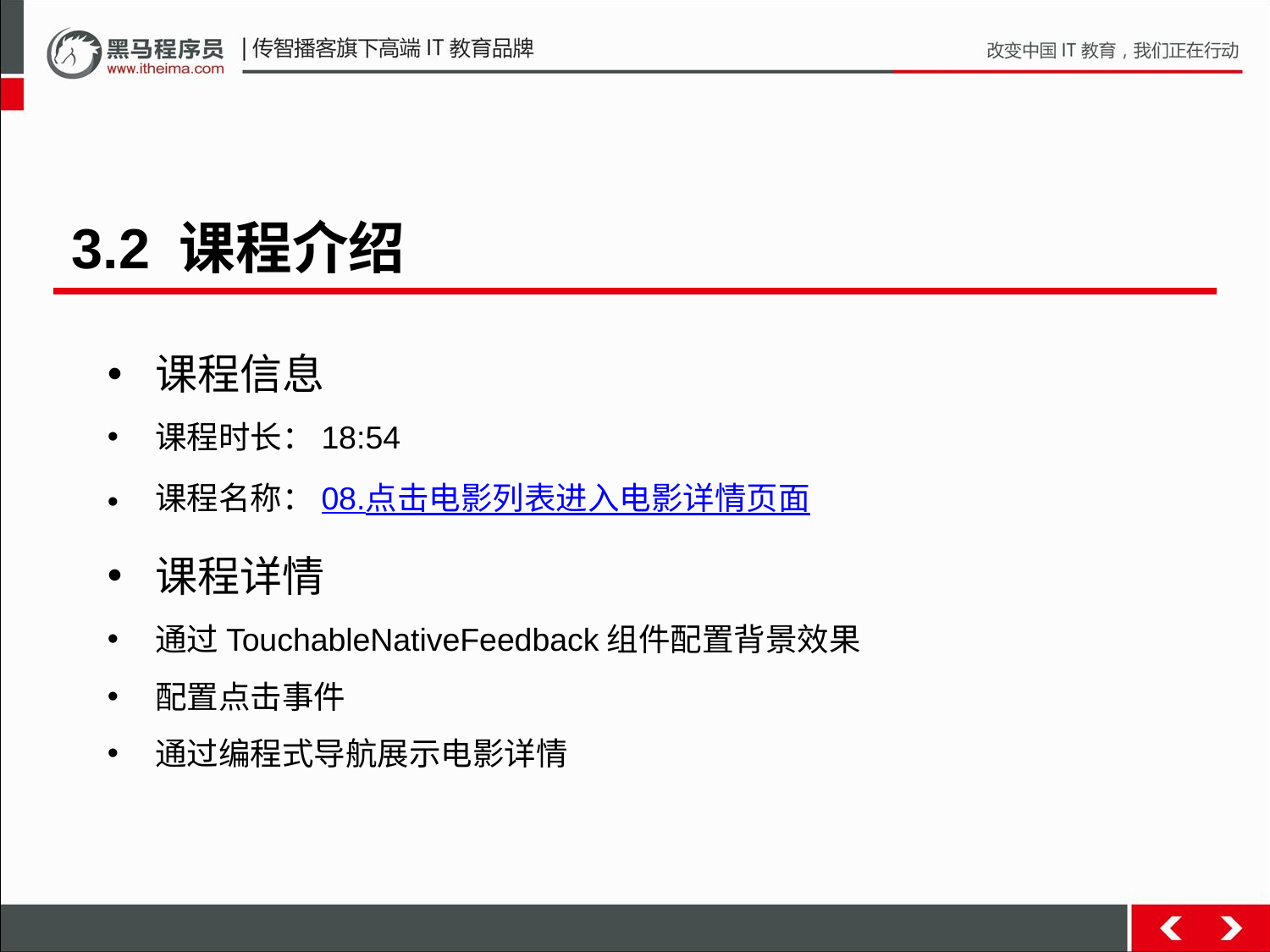

3.2 课程介绍
课程信息
课程时长：18:54
课程名称：08.点击电影列表进入电影详情页面
课程详情
通过TouchableNativeFeedback组件配置背景效果
配置点击事件
通过编程式导航展示电影详情